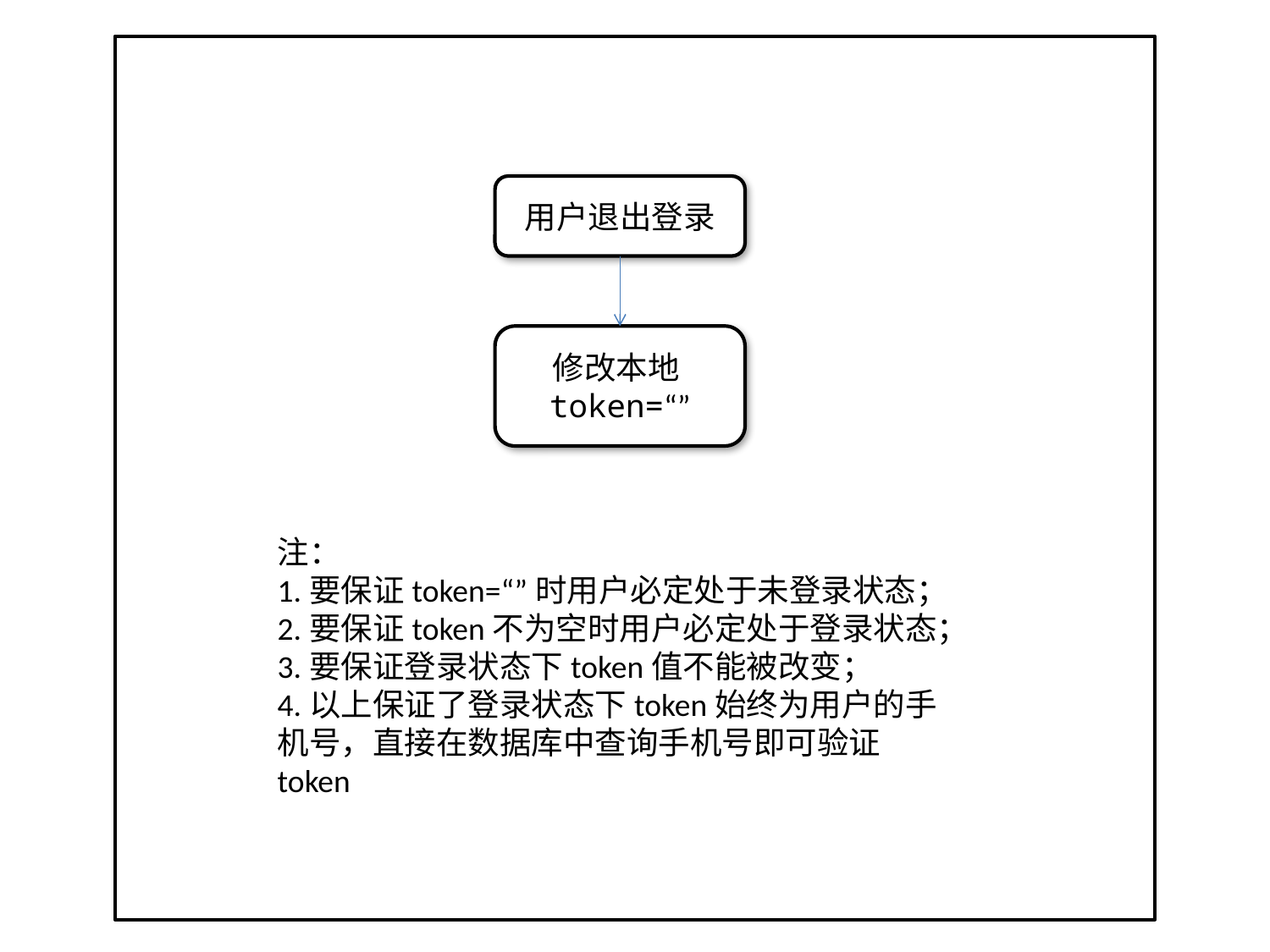

用户退出登录
修改本地token=“”
注：
1.要保证token=“”时用户必定处于未登录状态；
2.要保证token不为空时用户必定处于登录状态；
3.要保证登录状态下token值不能被改变；
4.以上保证了登录状态下token始终为用户的手机号，直接在数据库中查询手机号即可验证token